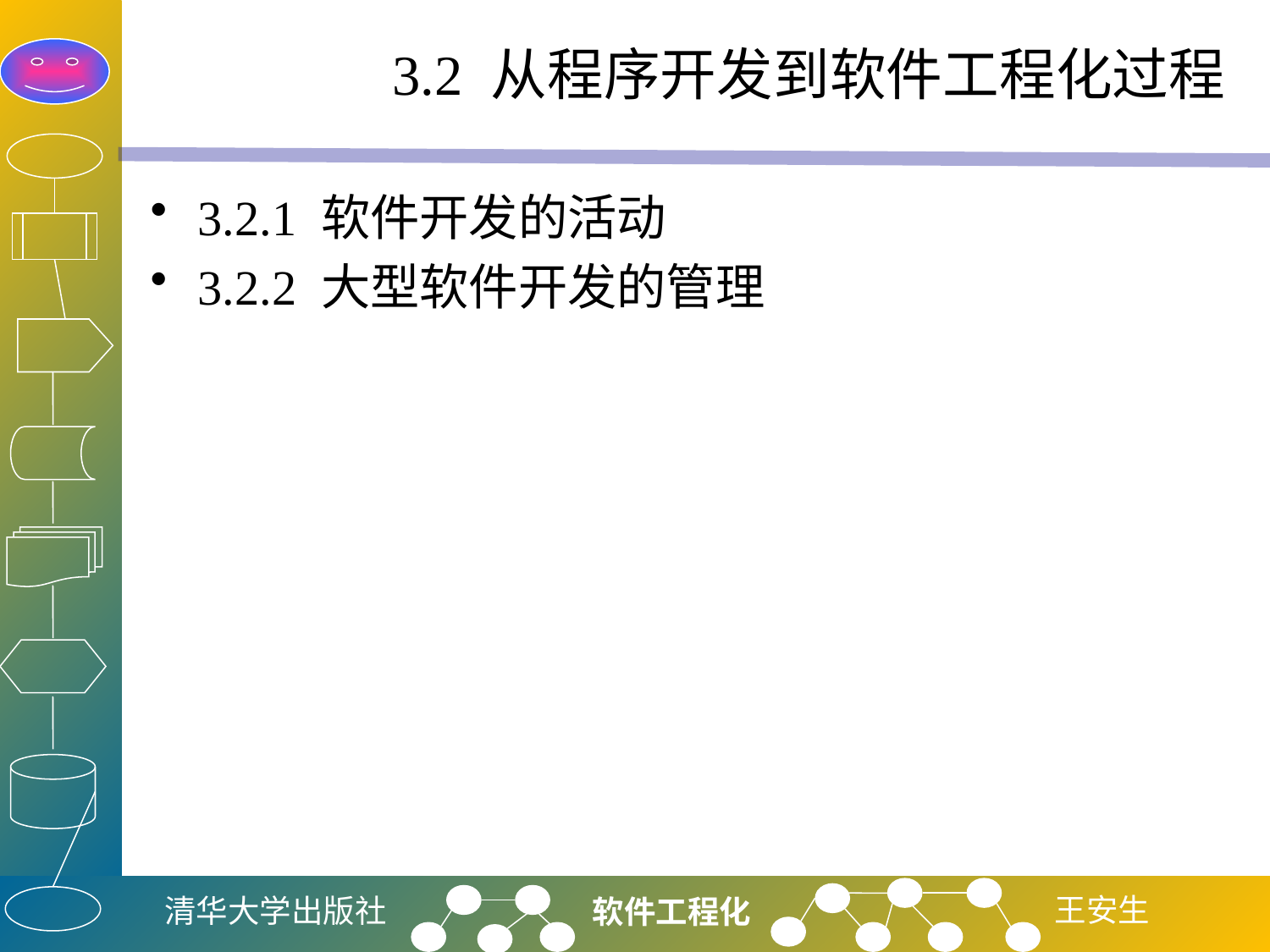

# 3.2 从程序开发到软件工程化过程
3.2.1 软件开发的活动
3.2.2 大型软件开发的管理